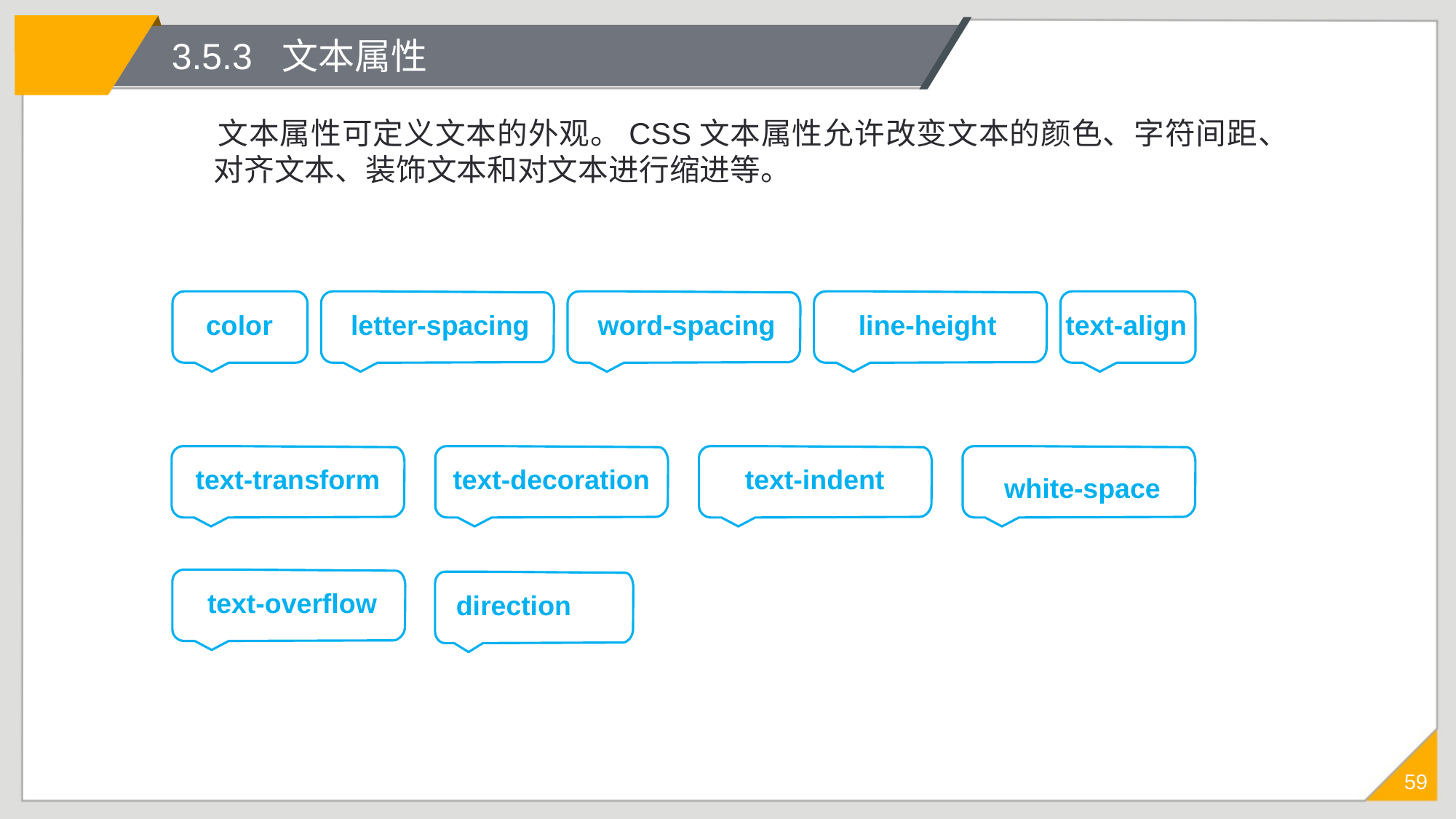

# 3.5.3  文本属性
     文本属性可定义文本的外观。CSS文本属性允许改变文本的颜色、字符间距、对齐文本、装饰文本和对文本进行缩进等。

color

text-align

letter-spacing

word-spacing

line-height

text-transform

text-decoration

text-indent

white-space

text-overflow

direction